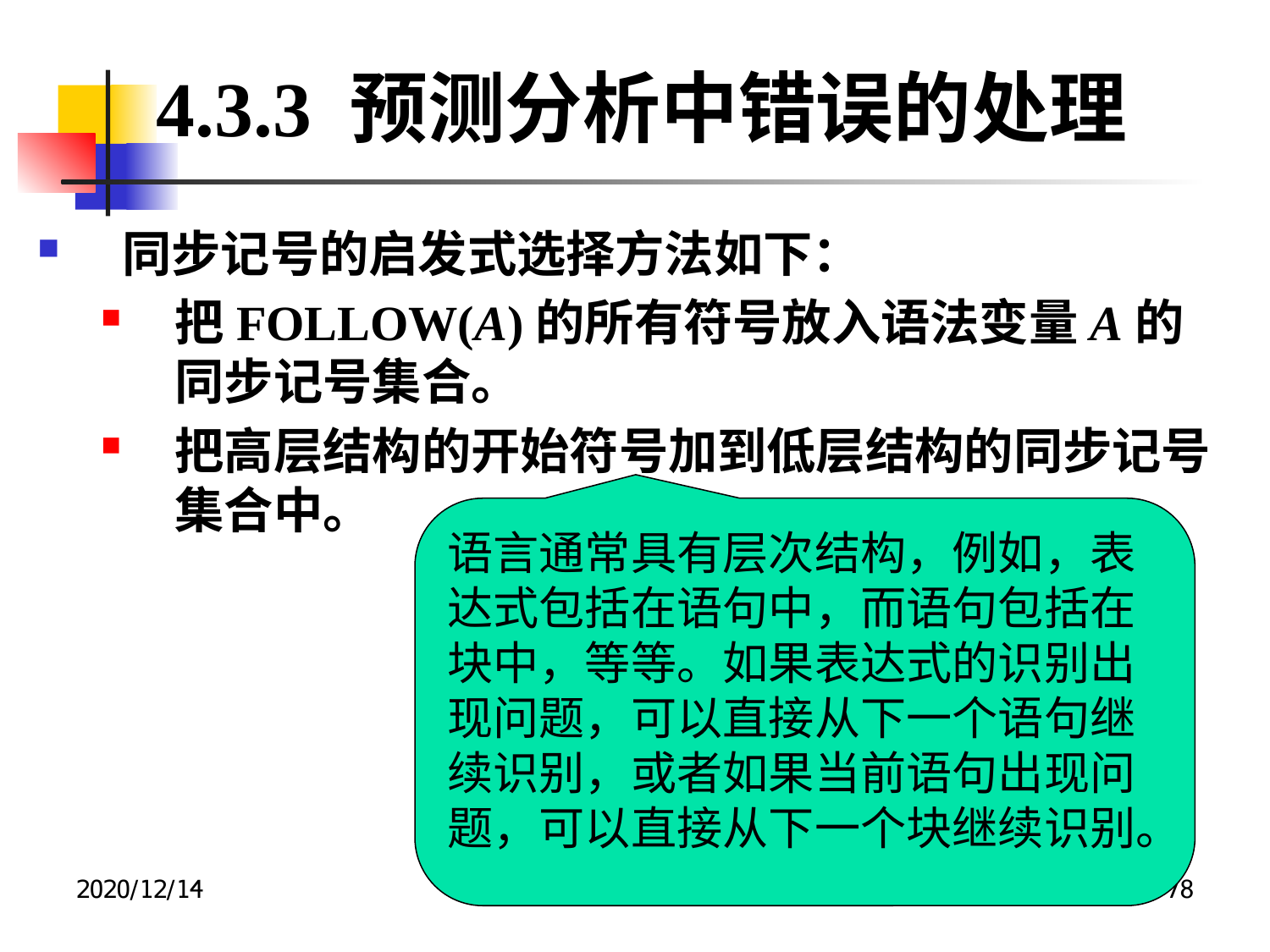

4.3.3 预测分析中错误的处理
同步记号的启发式选择方法如下：
把FOLLOW(A)的所有符号放入语法变量A的同步记号集合。
把高层结构的开始符号加到低层结构的同步记号集合中。
语言通常具有层次结构，例如，表达式包括在语句中，而语句包括在块中，等等。如果表达式的识别出现问题，可以直接从下一个语句继续识别，或者如果当前语句出现问题，可以直接从下一个块继续识别。
2020/12/14
78